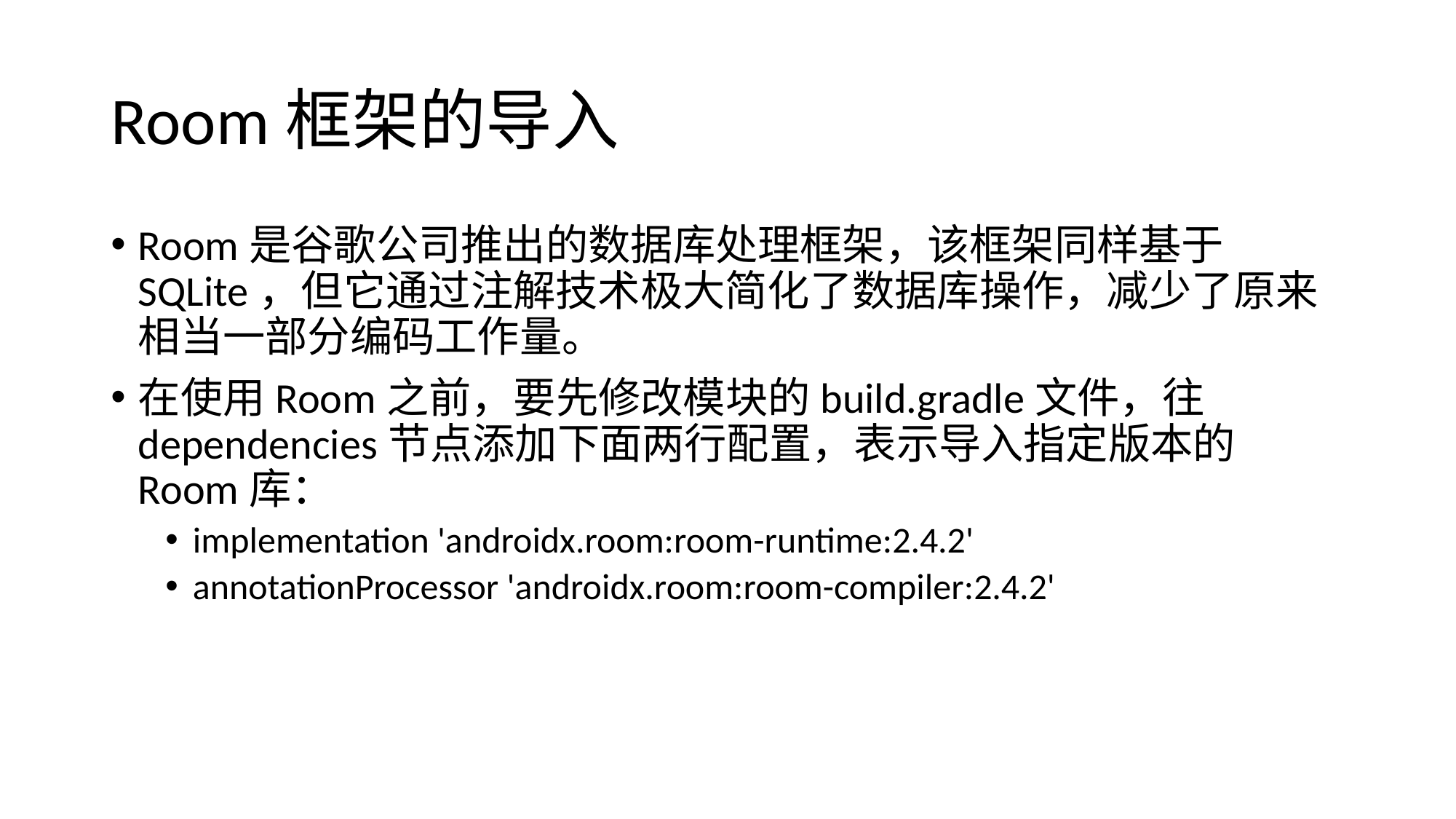

# Room框架的导入
Room是谷歌公司推出的数据库处理框架，该框架同样基于SQLite，但它通过注解技术极大简化了数据库操作，减少了原来相当一部分编码工作量。
在使用Room之前，要先修改模块的build.gradle文件，往dependencies节点添加下面两行配置，表示导入指定版本的Room库：
implementation 'androidx.room:room-runtime:2.4.2'
annotationProcessor 'androidx.room:room-compiler:2.4.2'